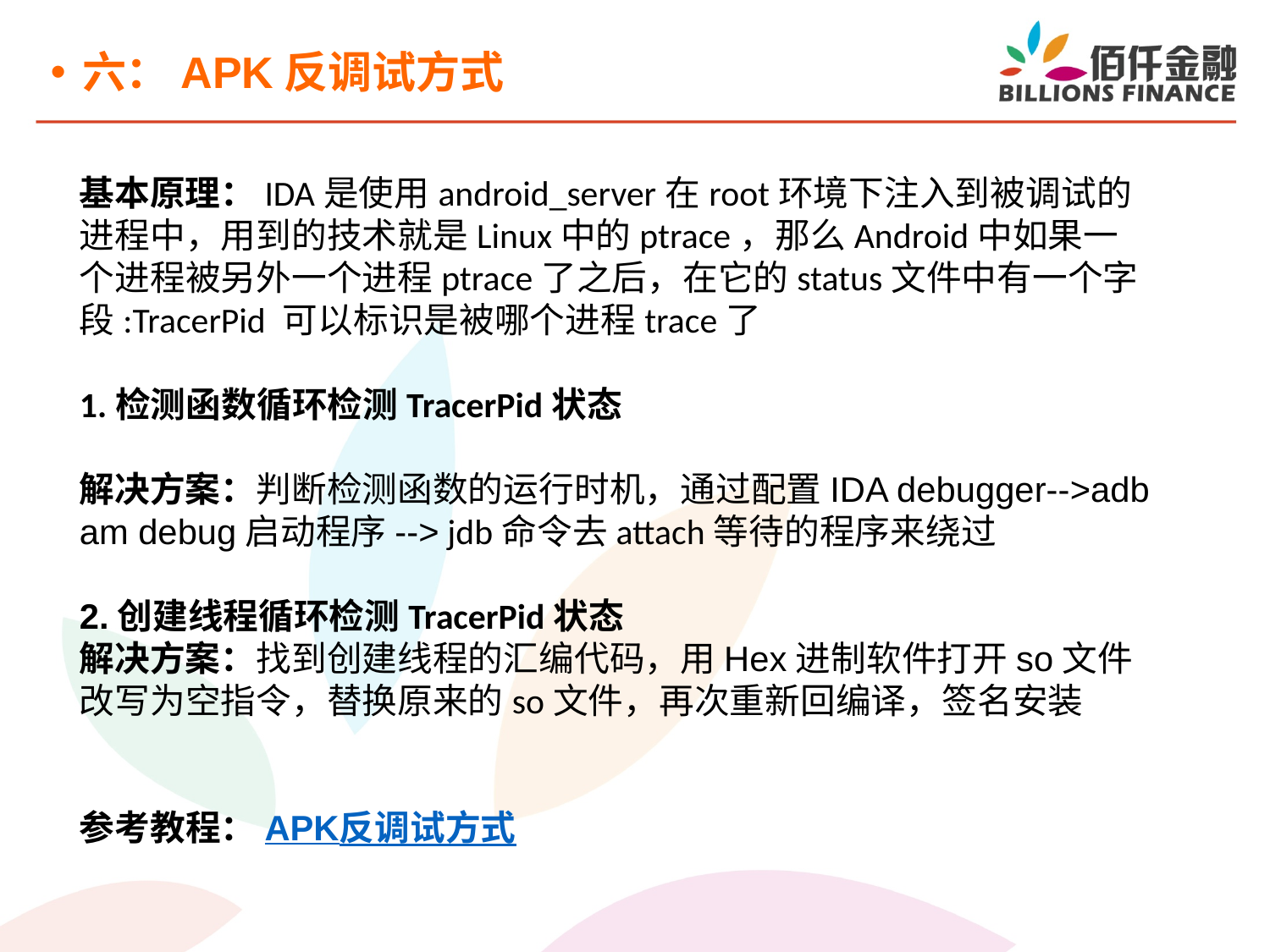

六：APK反调试方式
基本原理：IDA是使用android_server在root环境下注入到被调试的进程中，用到的技术就是Linux中的ptrace，那么Android中如果一个进程被另外一个进程ptrace了之后，在它的status文件中有一个字段:TracerPid 可以标识是被哪个进程trace了

1.检测函数循环检测TracerPid状态

解决方案：判断检测函数的运行时机，通过配置IDA debugger-->adb am debug启动程序--> jdb命令去attach等待的程序来绕过

2.创建线程循环检测TracerPid状态
解决方案：找到创建线程的汇编代码，用Hex进制软件打开so文件改写为空指令，替换原来的so文件，再次重新回编译，签名安装

参考教程：APK反调试方式